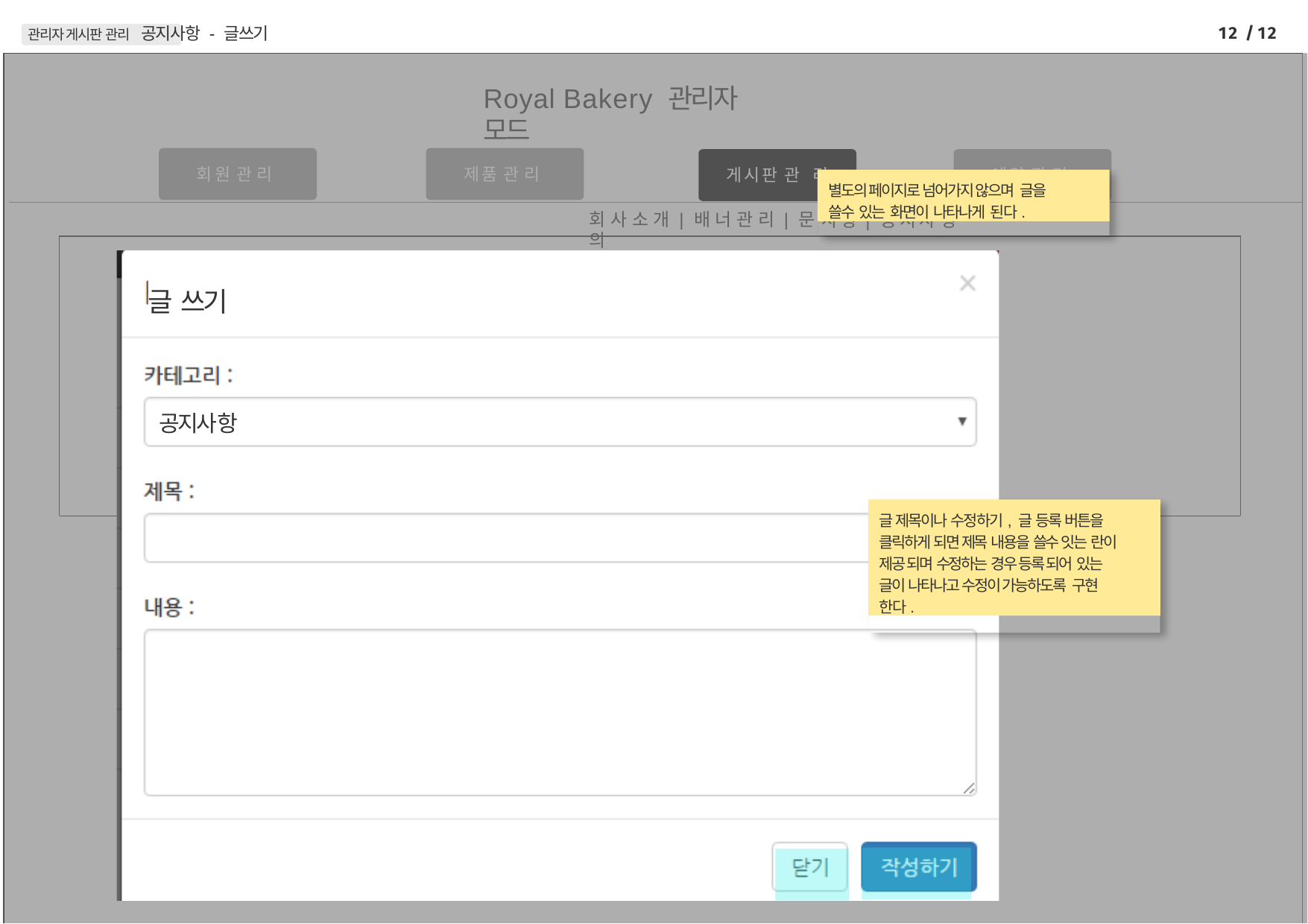

12 / 12
관리자 게시판 관리    공지사항 - 글쓰기

Royal Bakery 관리자 모드

회 원  관 리
제 품  관 리
게 시 판 관

리	예 약  관 리

사 항 | 공 지 사 항
별도의 페이지로 넘어가지 않으며  글을 쓸수 있는 화면이 나타나게 된다.

회 사 소 개 | 배 너 관 리 | 문 의

글 쓰기

공지사항

글 제목이나 수정하기, 글 등록 버튼을  클릭하게 되면 제목 내용을 쓸수 잇는  란이 제공 되며 수정하는 경우 등록 되어  있는 글이 나타나고 수정이 가능하도록  구현 한다.